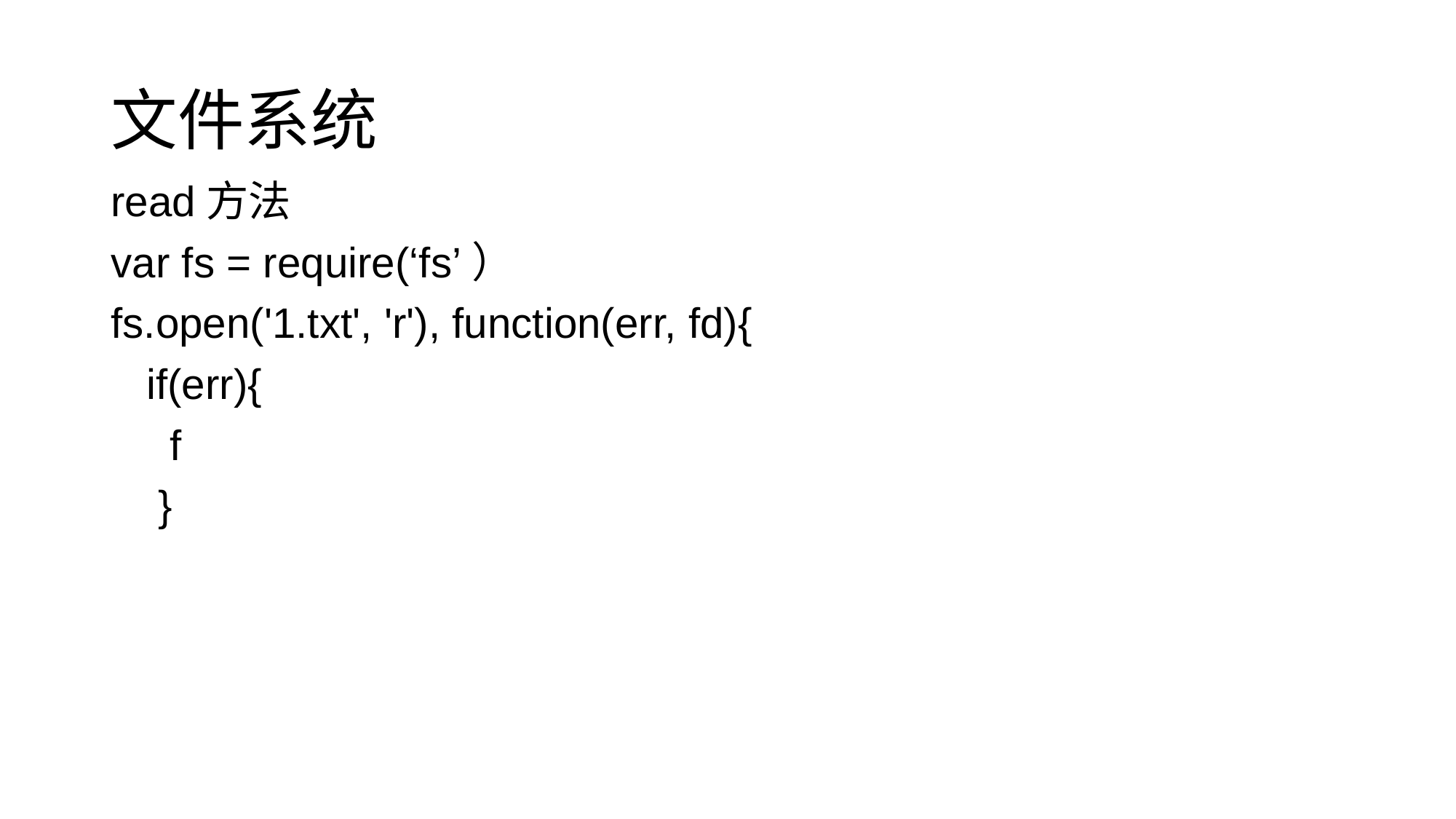

# 文件系统
read方法
var fs = require(‘fs’）
fs.open('1.txt', 'r'), function(err, fd){
   if(err){
     f
    }